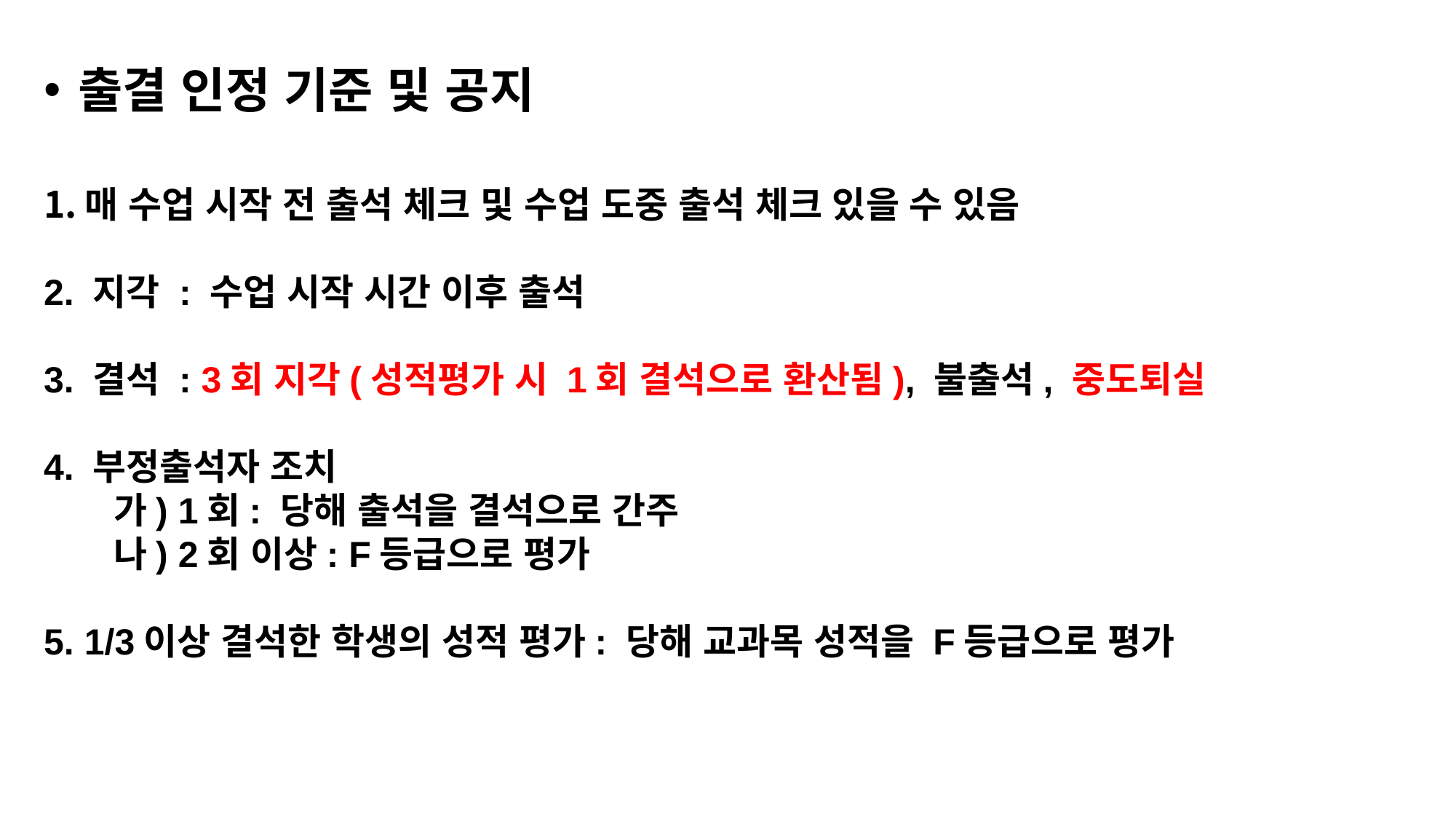

출결 인정 기준 및 공지

매 수업 시작 전 출석 체크 및 수업 도중 출석 체크 있을 수 있음

2. 지각 : 수업 시작 시간 이후 출석

3. 결석 : 3회 지각(성적평가 시 1회 결석으로 환산됨), 불출석, 중도퇴실

4. 부정출석자 조치
      가) 1회: 당해 출석을 결석으로 간주
      나) 2회 이상: F등급으로 평가

5. 1/3이상 결석한 학생의 성적 평가: 당해 교과목 성적을 F등급으로 평가